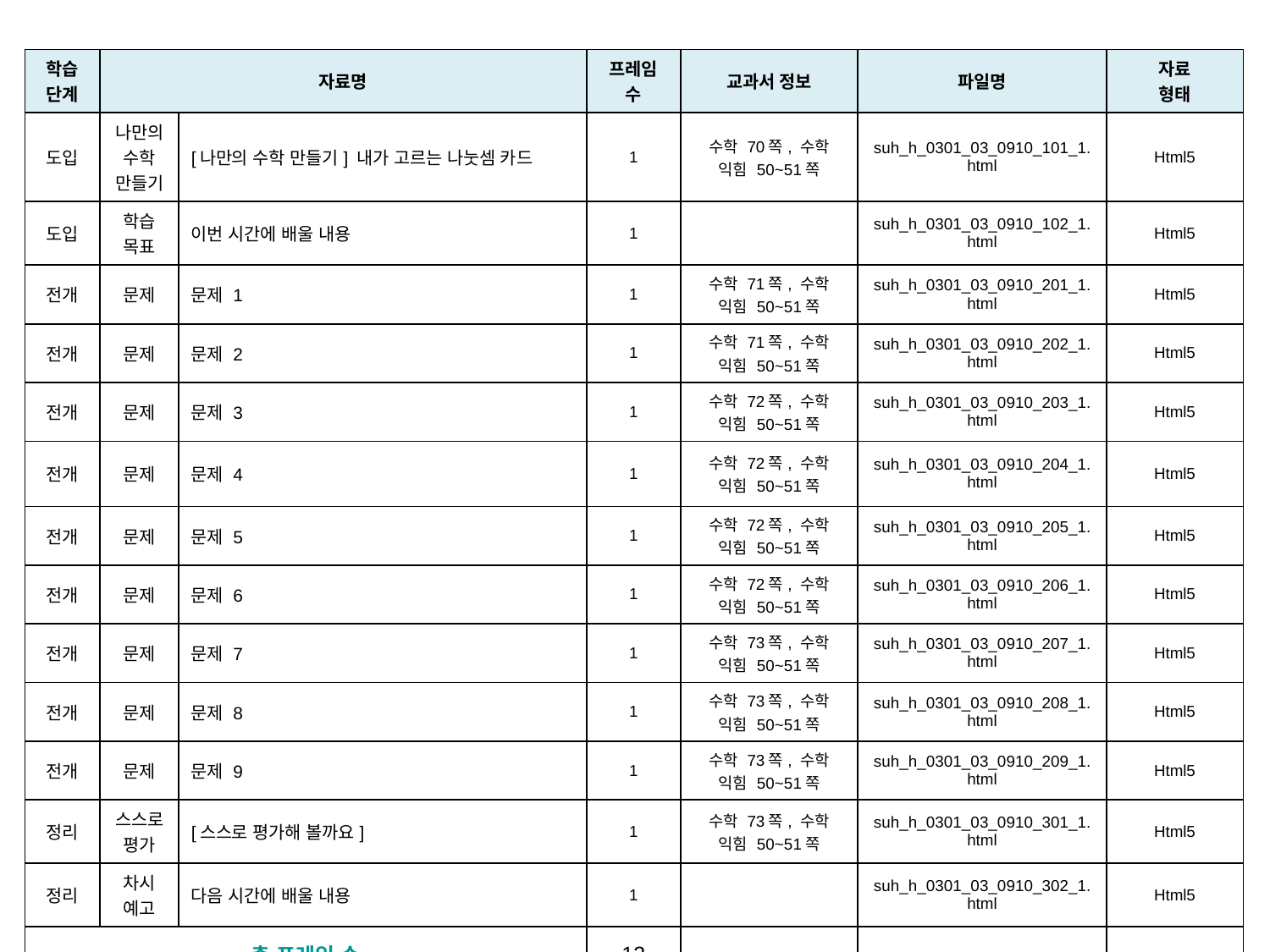

| 학습 단계 | 자료명 |  | 프레임 수 | 교과서 정보 | 파일명 | 자료 형태 |
| --- | --- | --- | --- | --- | --- | --- |
| 도입 | 나만의 수학 만들기 | [나만의 수학 만들기] 내가 고르는 나눗셈 카드 | 1 | 수학 70쪽, 수학 익힘 50~51쪽 | suh\_h\_0301\_03\_0910\_101\_1.html | Html5 |
| 도입 | 학습 목표 | 이번 시간에 배울 내용 | 1 |  | suh\_h\_0301\_03\_0910\_102\_1.html | Html5 |
| 전개 | 문제 | 문제 1 | 1 | 수학 71쪽, 수학 익힘 50~51쪽 | suh\_h\_0301\_03\_0910\_201\_1.html | Html5 |
| 전개 | 문제 | 문제 2 | 1 | 수학 71쪽, 수학 익힘 50~51쪽 | suh\_h\_0301\_03\_0910\_202\_1.html | Html5 |
| 전개 | 문제 | 문제 3 | 1 | 수학 72쪽, 수학 익힘 50~51쪽 | suh\_h\_0301\_03\_0910\_203\_1.html | Html5 |
| 전개 | 문제 | 문제 4 | 1 | 수학 72쪽, 수학 익힘 50~51쪽 | suh\_h\_0301\_03\_0910\_204\_1.html | Html5 |
| 전개 | 문제 | 문제 5 | 1 | 수학 72쪽, 수학 익힘 50~51쪽 | suh\_h\_0301\_03\_0910\_205\_1.html | Html5 |
| 전개 | 문제 | 문제 6 | 1 | 수학 72쪽, 수학 익힘 50~51쪽 | suh\_h\_0301\_03\_0910\_206\_1.html | Html5 |
| 전개 | 문제 | 문제 7 | 1 | 수학 73쪽, 수학 익힘 50~51쪽 | suh\_h\_0301\_03\_0910\_207\_1.html | Html5 |
| 전개 | 문제 | 문제 8 | 1 | 수학 73쪽, 수학 익힘 50~51쪽 | suh\_h\_0301\_03\_0910\_208\_1.html | Html5 |
| 전개 | 문제 | 문제 9 | 1 | 수학 73쪽, 수학 익힘 50~51쪽 | suh\_h\_0301\_03\_0910\_209\_1.html | Html5 |
| 정리 | 스스로 평가 | [스스로 평가해 볼까요] | 1 | 수학 73쪽, 수학 익힘 50~51쪽 | suh\_h\_0301\_03\_0910\_301\_1.html | Html5 |
| 정리 | 차시 예고 | 다음 시간에 배울 내용 | 1 |  | suh\_h\_0301\_03\_0910\_302\_1.html | Html5 |
| 총 프레임 수 |  |  | 13 |  |  |  |